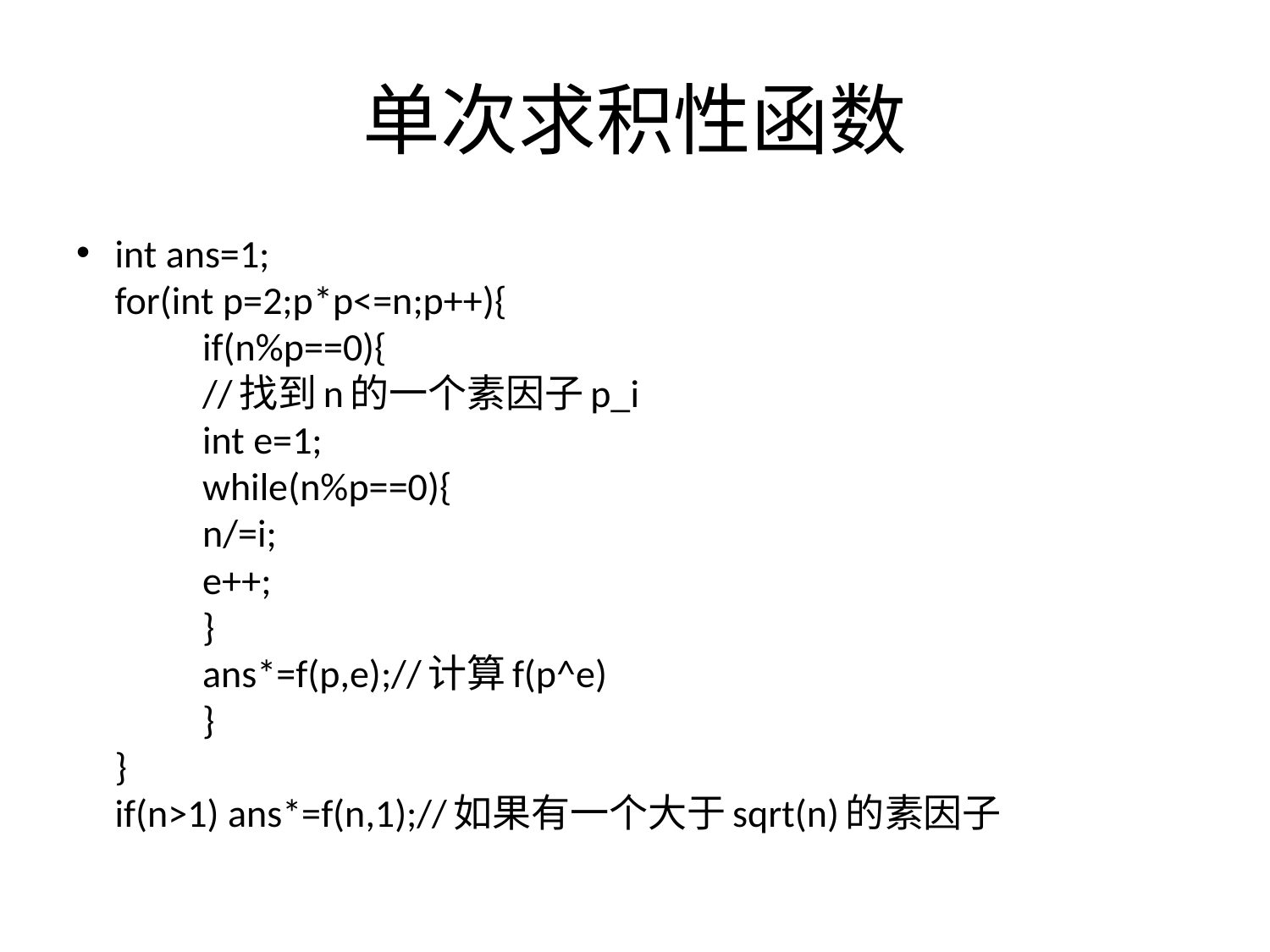

# 单次求积性函数
int ans=1;
for(int p=2;p*p<=n;p++){
	if(n%p==0){
		//找到n的一个素因子p_i
		int e=1;
		while(n%p==0){
			n/=i;
			e++;
		}
		ans*=f(p,e);//计算f(p^e)
	}
}
if(n>1) ans*=f(n,1);//如果有一个大于sqrt(n)的素因子